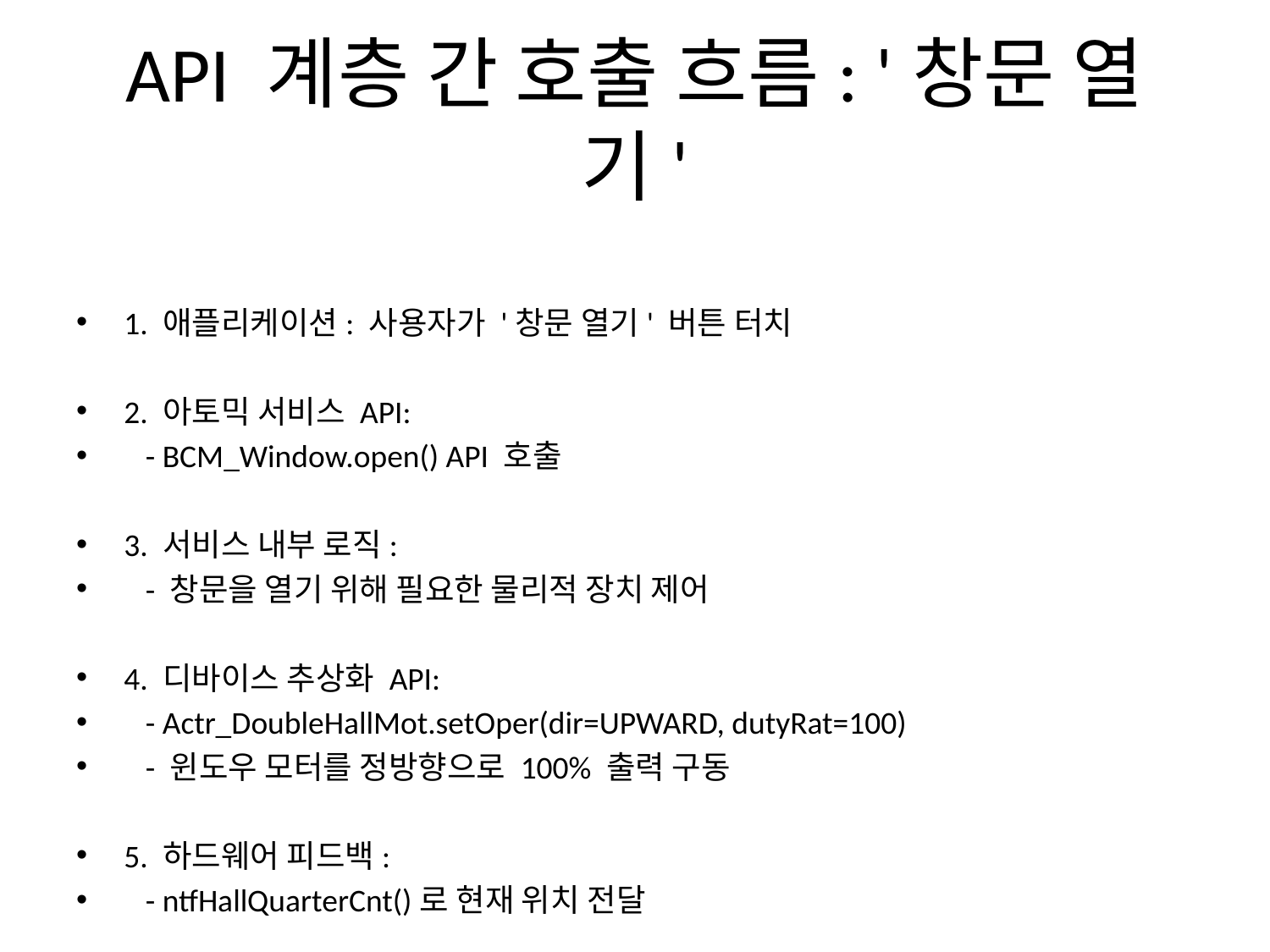

# API 계층 간 호출 흐름: '창문 열기'

1. 애플리케이션: 사용자가 '창문 열기' 버튼 터치

2. 아토믹 서비스 API:
   - BCM_Window.open() API 호출

3. 서비스 내부 로직:
   - 창문을 열기 위해 필요한 물리적 장치 제어

4. 디바이스 추상화 API:
   - Actr_DoubleHallMot.setOper(dir=UPWARD, dutyRat=100)
   - 윈도우 모터를 정방향으로 100% 출력 구동

5. 하드웨어 피드백:
   - ntfHallQuarterCnt()로 현재 위치 전달